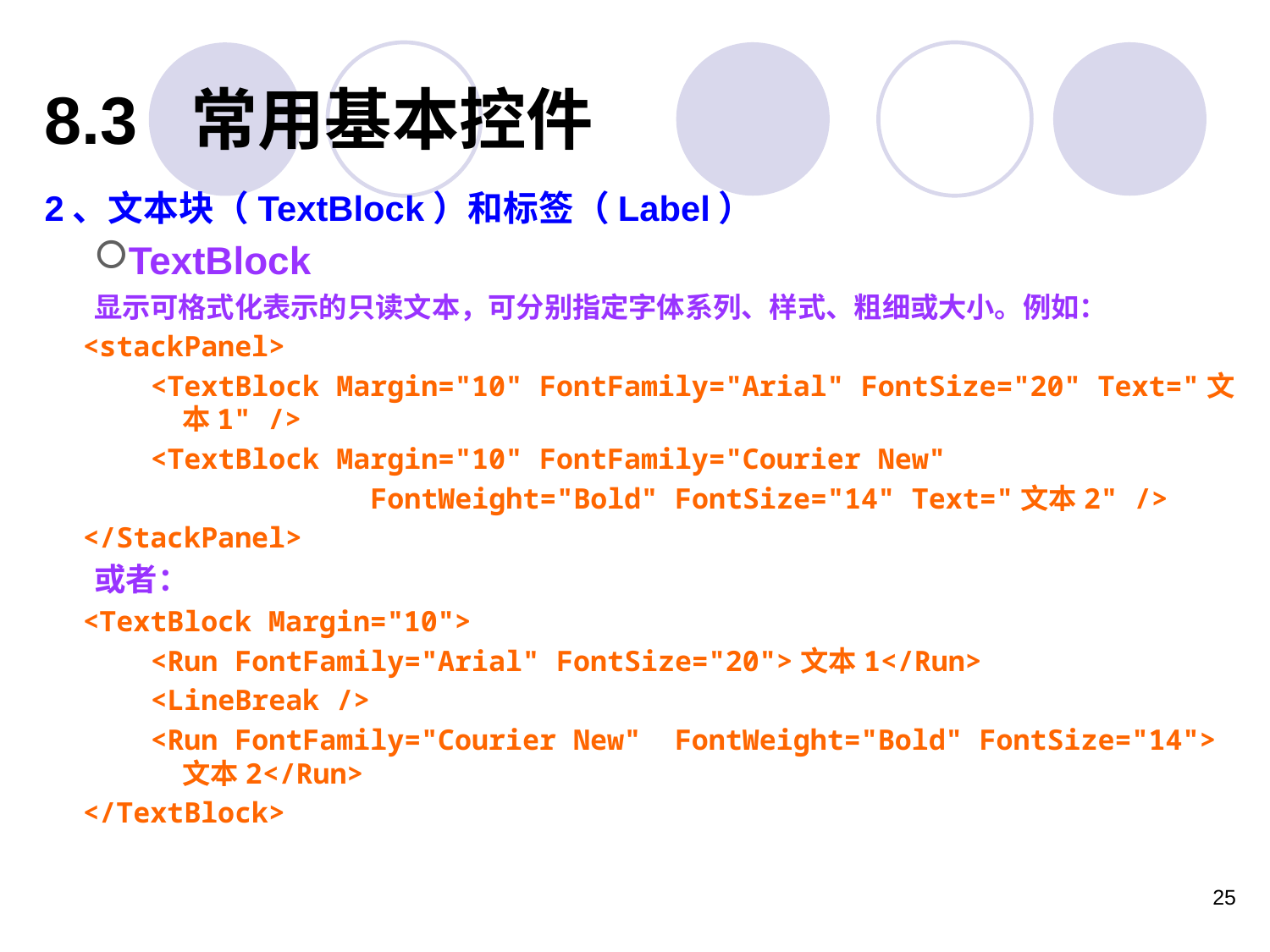

8.3  常用基本控件
2、文本块（TextBlock）和标签（Label）
TextBlock
显示可格式化表示的只读文本，可分别指定字体系列、样式、粗细或大小。例如：
<stackPanel>
    <TextBlock Margin="10" FontFamily="Arial" FontSize="20" Text="文本1" />
    <TextBlock Margin="10" FontFamily="Courier New"
                 FontWeight="Bold" FontSize="14" Text="文本2" />
</StackPanel>
或者：
<TextBlock Margin="10">
    <Run FontFamily="Arial" FontSize="20">文本1</Run>
    <LineBreak />
    <Run FontFamily="Courier New"  FontWeight="Bold" FontSize="14">文本2</Run>
</TextBlock>

25